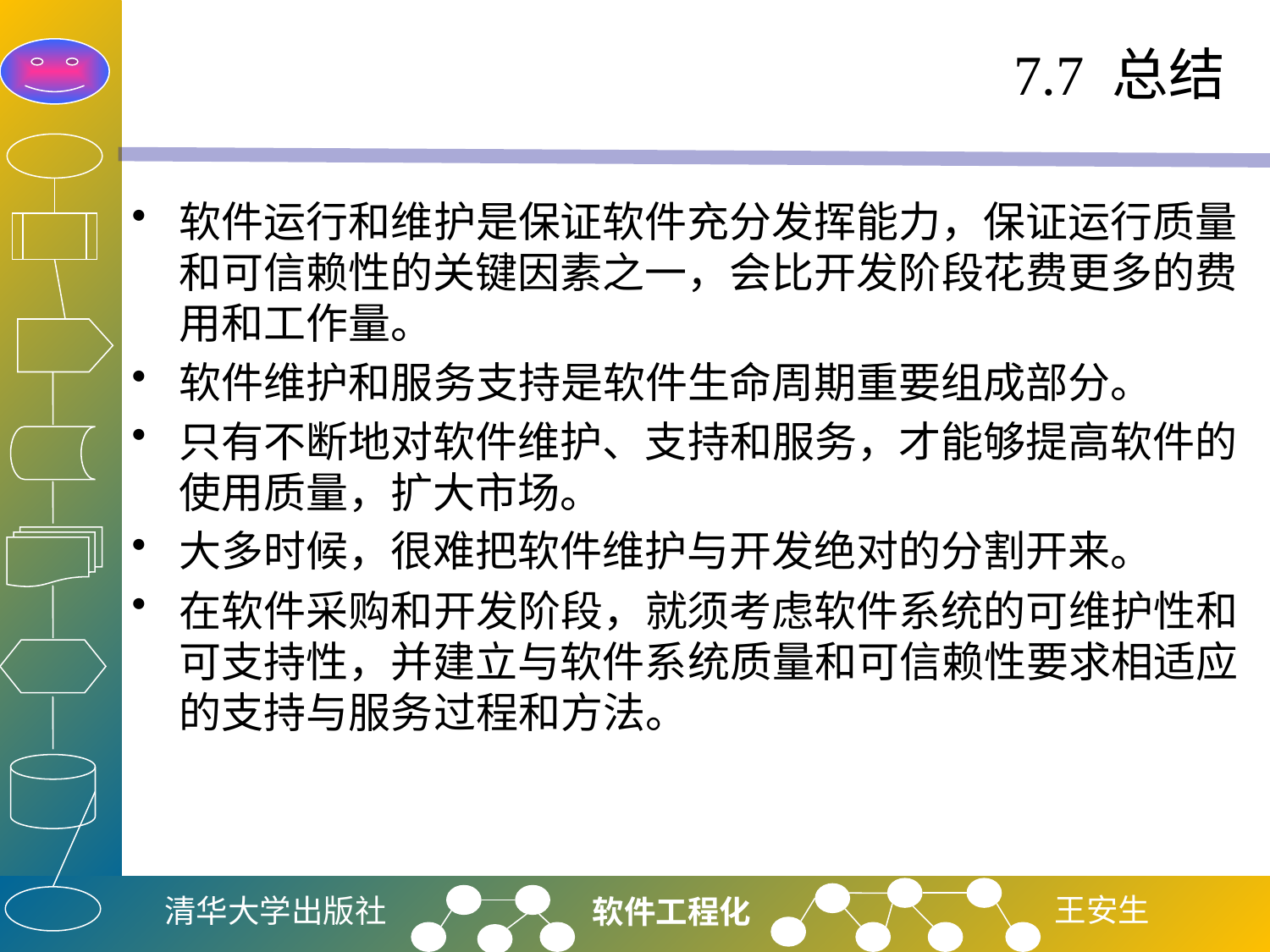

# 7.7 总结
软件运行和维护是保证软件充分发挥能力，保证运行质量和可信赖性的关键因素之一，会比开发阶段花费更多的费用和工作量。
软件维护和服务支持是软件生命周期重要组成部分。
只有不断地对软件维护、支持和服务，才能够提高软件的使用质量，扩大市场。
大多时候，很难把软件维护与开发绝对的分割开来。
在软件采购和开发阶段，就须考虑软件系统的可维护性和可支持性，并建立与软件系统质量和可信赖性要求相适应的支持与服务过程和方法。